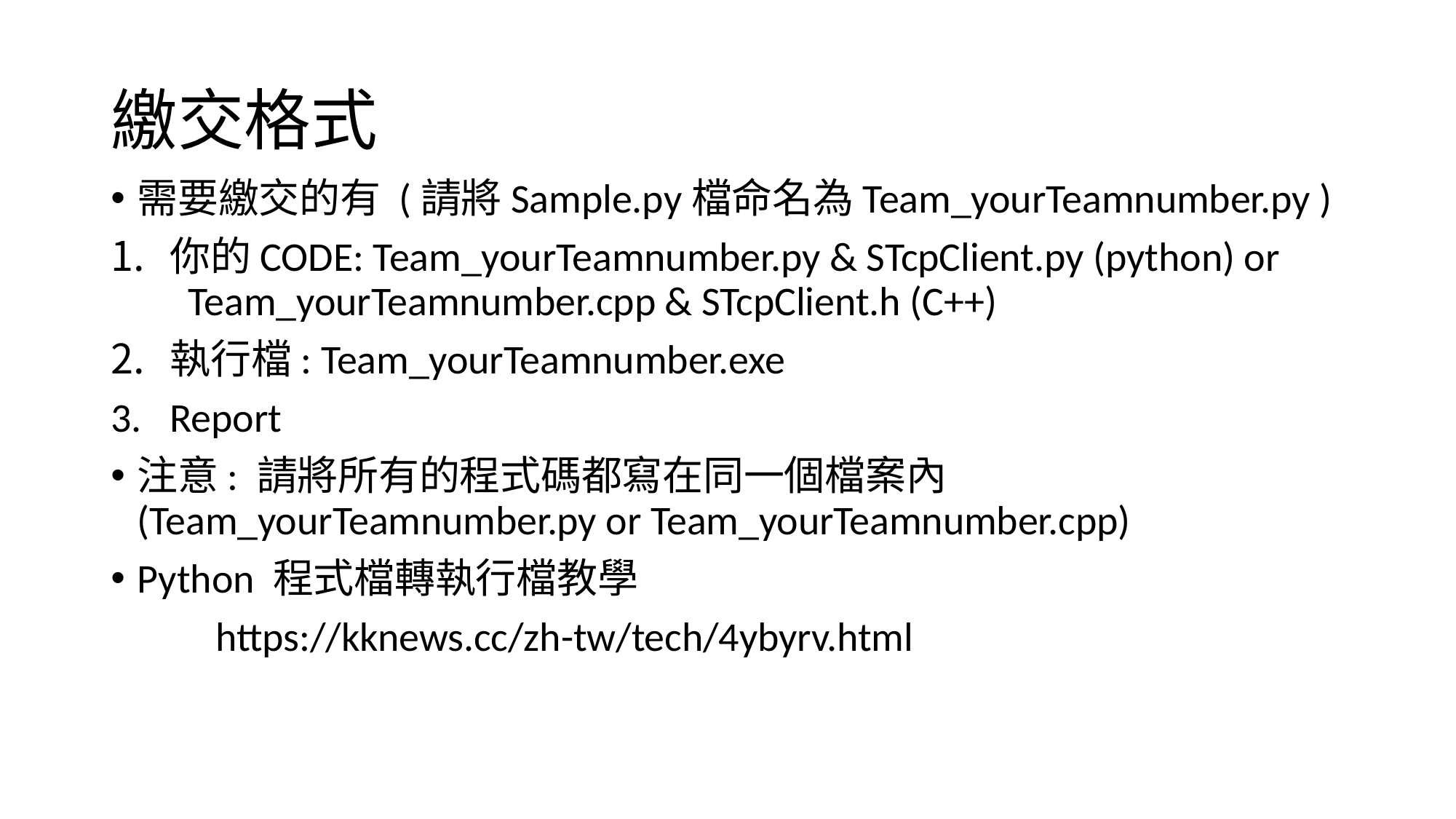

# 繳交格式
需要繳交的有 (請將Sample.py檔命名為Team_yourTeamnumber.py )
你的CODE: Team_yourTeamnumber.py & STcpClient.py (python) or		     Team_yourTeamnumber.cpp & STcpClient.h (C++)
執行檔: Team_yourTeamnumber.exe
Report
注意: 請將所有的程式碼都寫在同一個檔案內(Team_yourTeamnumber.py or Team_yourTeamnumber.cpp)
Python 程式檔轉執行檔教學
	https://kknews.cc/zh-tw/tech/4ybyrv.html